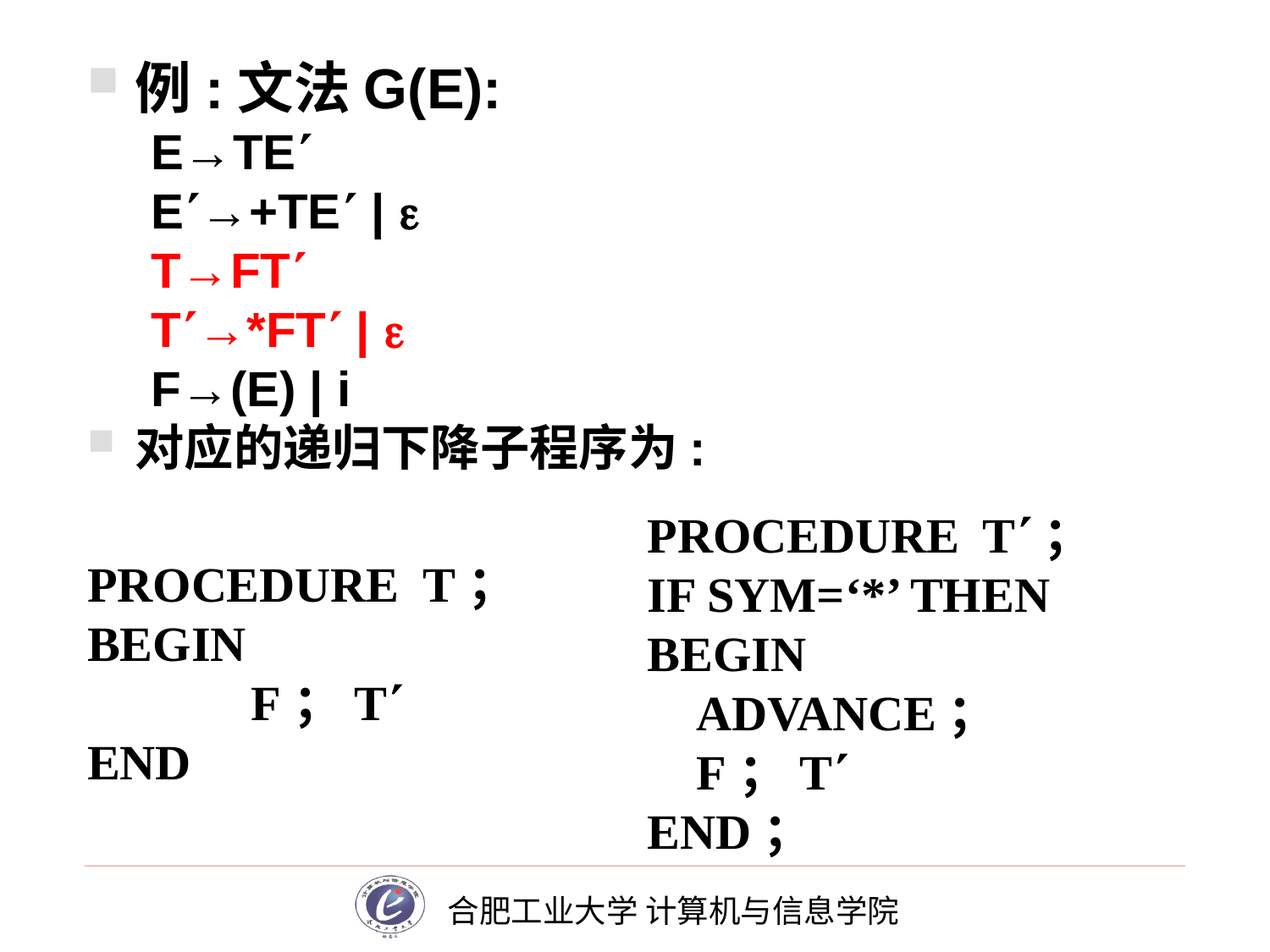

例:文法G(E):
E→TE′
E′→+TE′ | ε
T→FT′
T′→*FT′ | ε
F→(E) | i
对应的递归下降子程序为:

PROCEDURE  T′；
IF SYM=‘*’ THEN
BEGIN
    ADVANCE；
    F；T′
END；
PROCEDURE  T；
BEGIN
	   F；T′
END